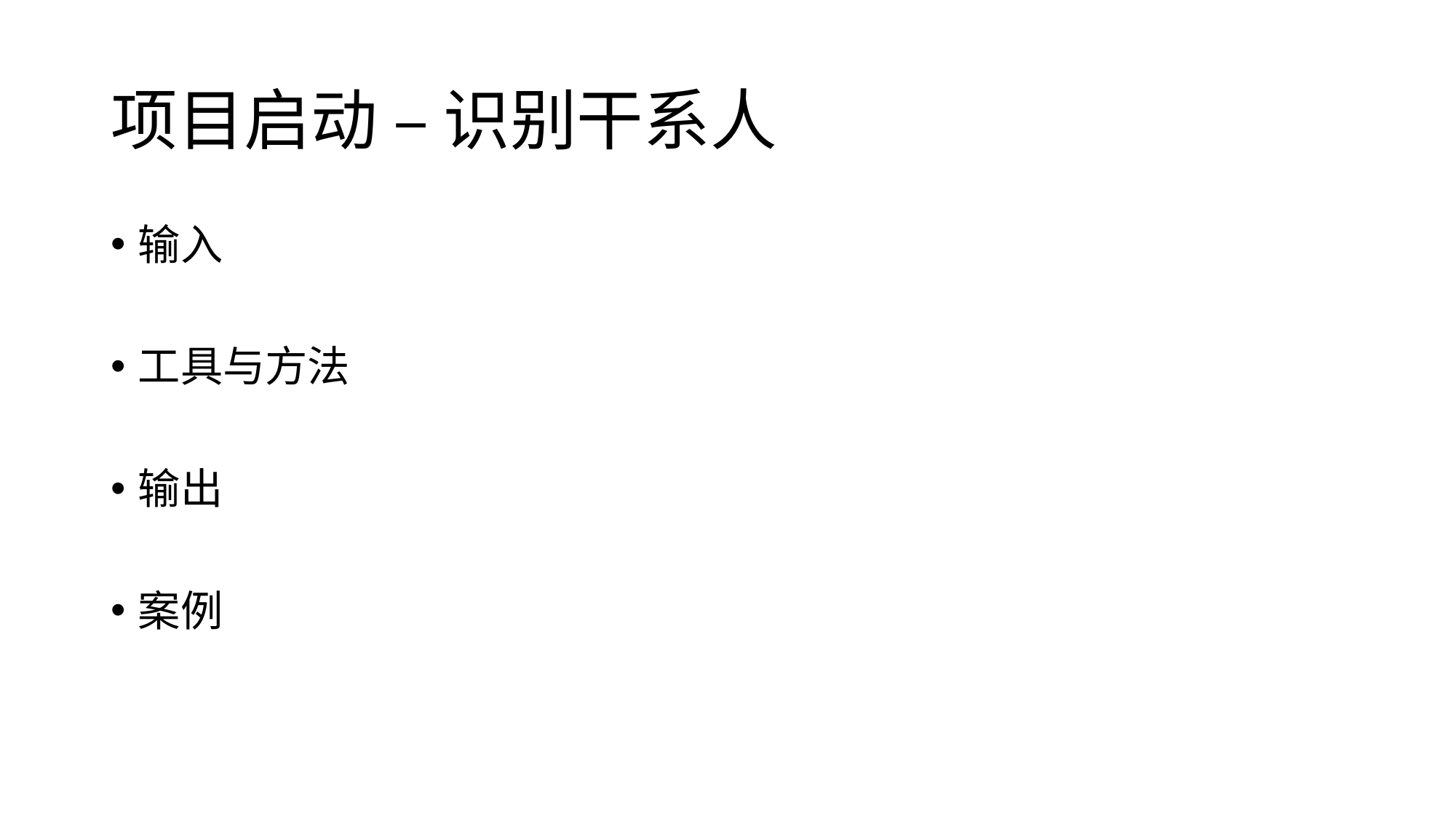

# 项目启动 – 识别干系人
输入

工具与方法

输出

案例